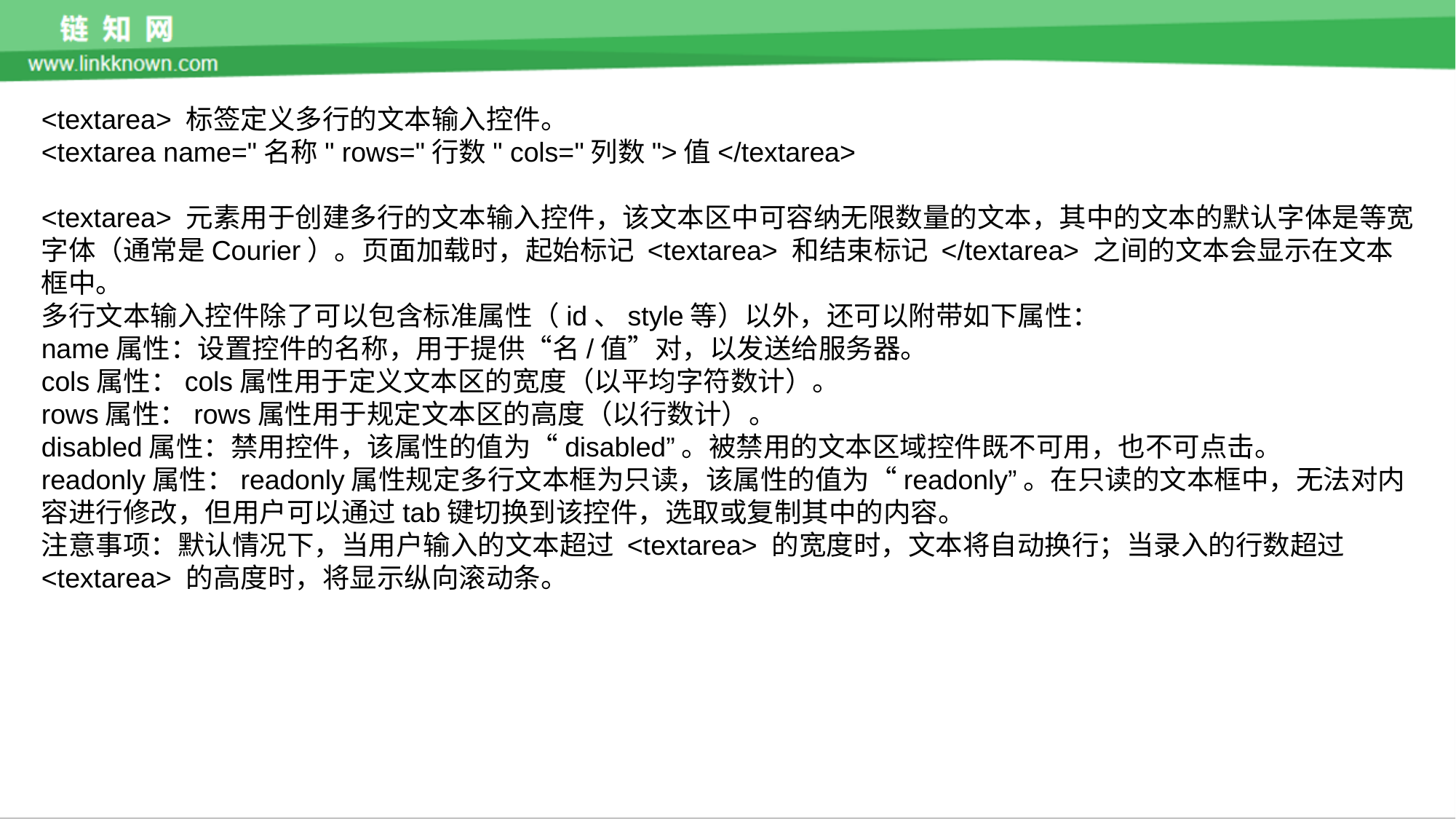

<textarea> 标签定义多行的文本输入控件。
<textarea name="名称" rows="行数" cols="列数">值</textarea>

<textarea> 元素用于创建多行的文本输入控件，该文本区中可容纳无限数量的文本，其中的文本的默认字体是等宽字体（通常是Courier）。页面加载时，起始标记 <textarea> 和结束标记 </textarea> 之间的文本会显示在文本框中。
多行文本输入控件除了可以包含标准属性（id、style等）以外，还可以附带如下属性：
name属性：设置控件的名称，用于提供“名/值”对，以发送给服务器。
cols属性：cols属性用于定义文本区的宽度（以平均字符数计）。
rows属性：rows属性用于规定文本区的高度（以行数计）。
disabled属性：禁用控件，该属性的值为“disabled”。被禁用的文本区域控件既不可用，也不可点击。
readonly属性：readonly属性规定多行文本框为只读，该属性的值为“readonly”。在只读的文本框中，无法对内容进行修改，但用户可以通过tab键切换到该控件，选取或复制其中的内容。
注意事项：默认情况下，当用户输入的文本超过 <textarea> 的宽度时，文本将自动换行；当录入的行数超过 <textarea> 的高度时，将显示纵向滚动条。